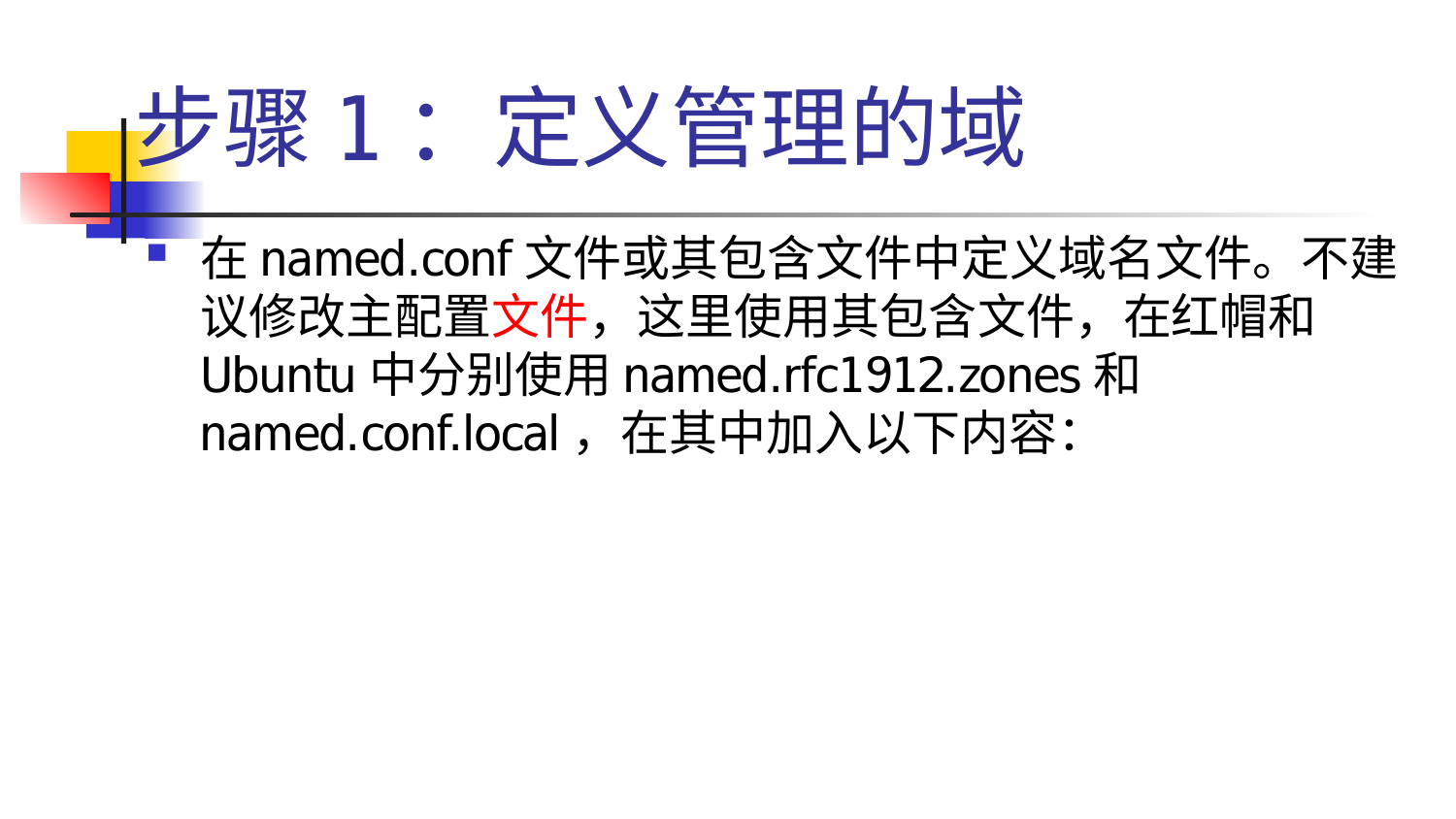

# 步骤1：定义管理的域
在named.conf文件或其包含文件中定义域名文件。不建议修改主配置文件，这里使用其包含文件，在红帽和Ubuntu中分别使用named.rfc1912.zones和named.conf.local，在其中加入以下内容：